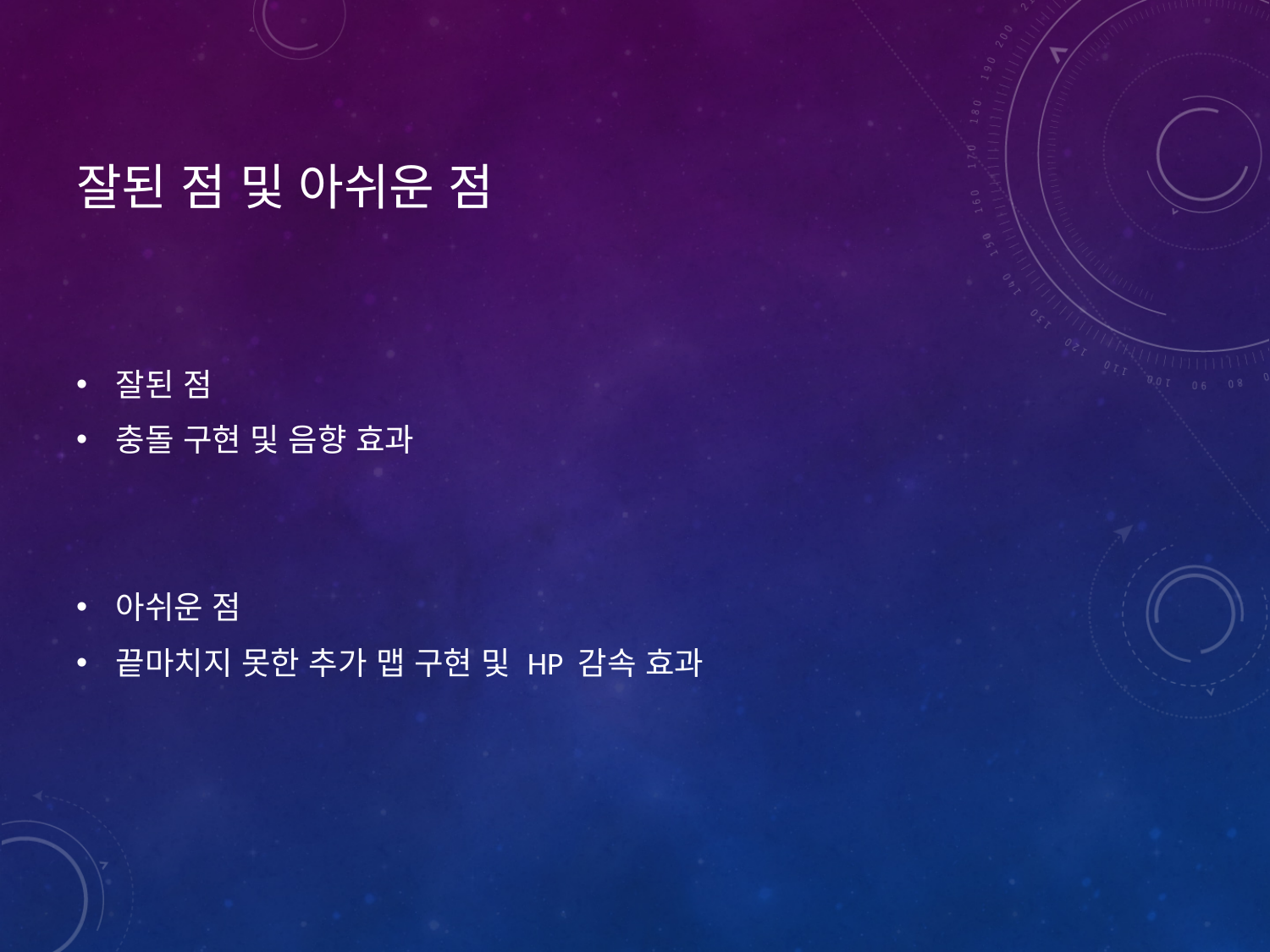

# 잘된 점 및 아쉬운 점
잘된 점
충돌 구현 및 음향 효과

아쉬운 점
끝마치지 못한 추가 맵 구현 및 HP 감속 효과